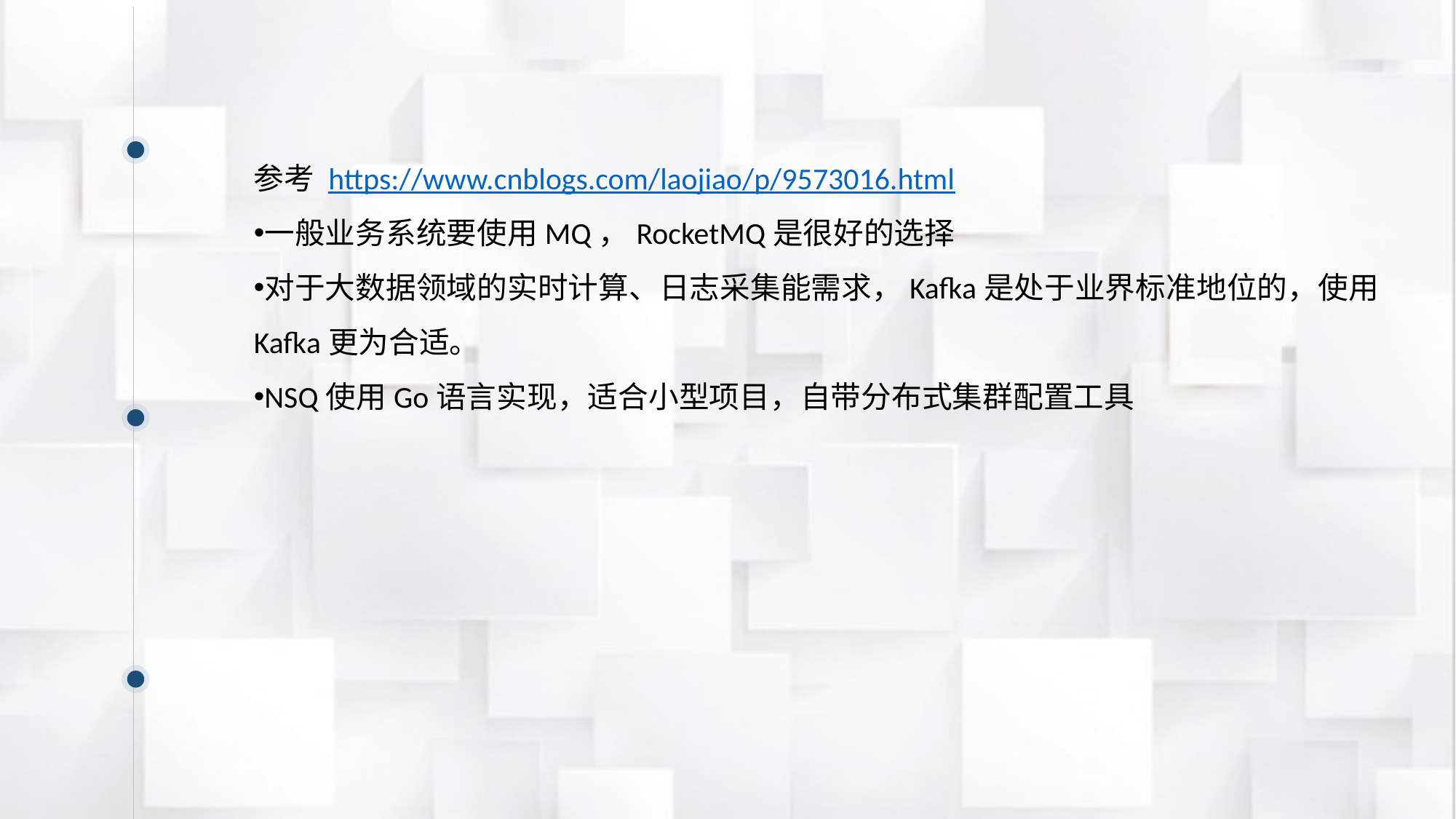

参考 https://www.cnblogs.com/laojiao/p/9573016.html
一般业务系统要使用MQ，RocketMQ是很好的选择
对于大数据领域的实时计算、日志采集能需求，Kafka是处于业界标准地位的，使用Kafka更为合适。
NSQ使用Go语言实现，适合小型项目，自带分布式集群配置工具